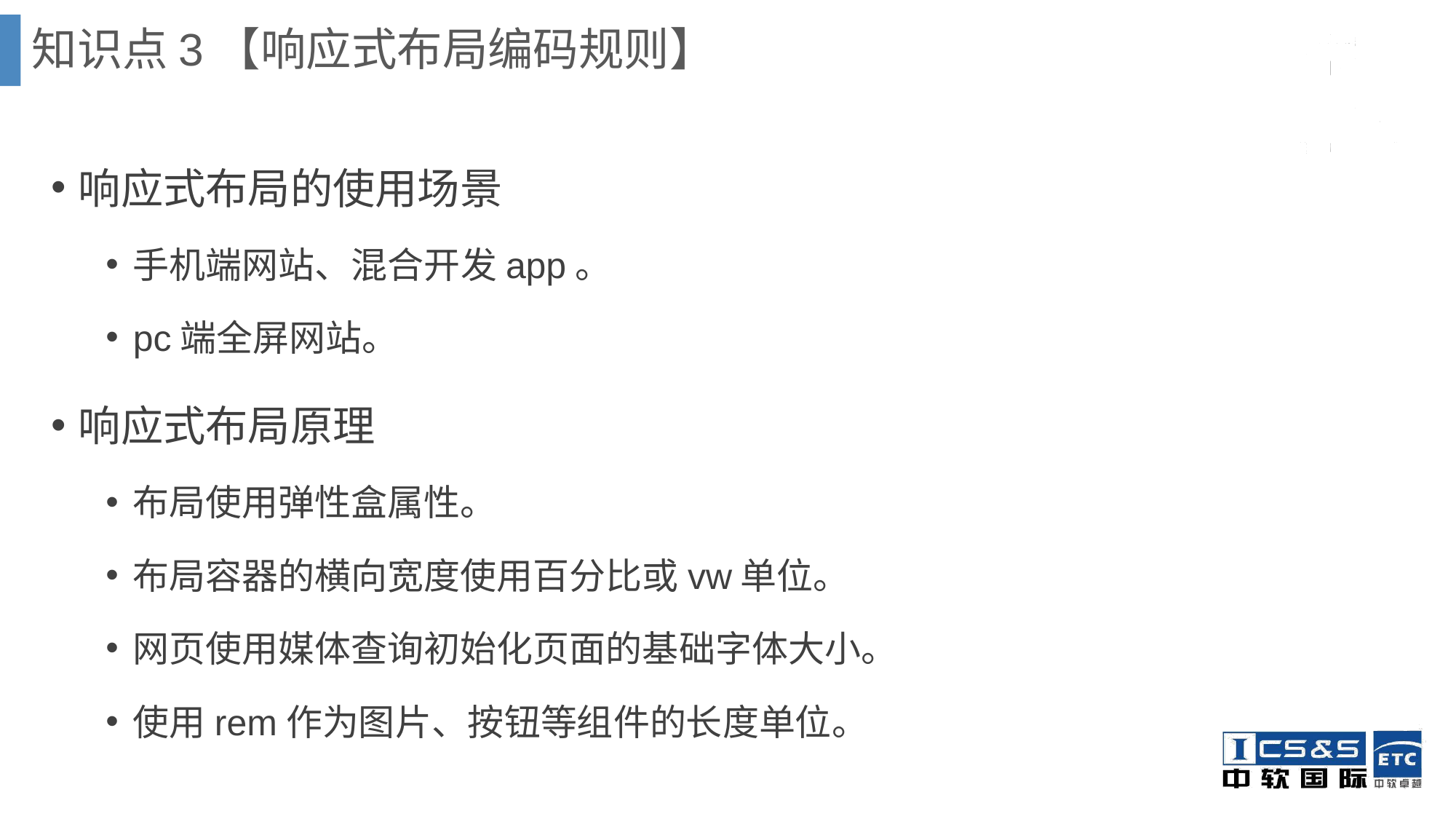

知识点3【响应式布局编码规则】
响应式布局的使用场景
手机端网站、混合开发app。
pc端全屏网站。
响应式布局原理
布局使用弹性盒属性。
布局容器的横向宽度使用百分比或vw单位。
网页使用媒体查询初始化页面的基础字体大小。
使用rem作为图片、按钮等组件的长度单位。